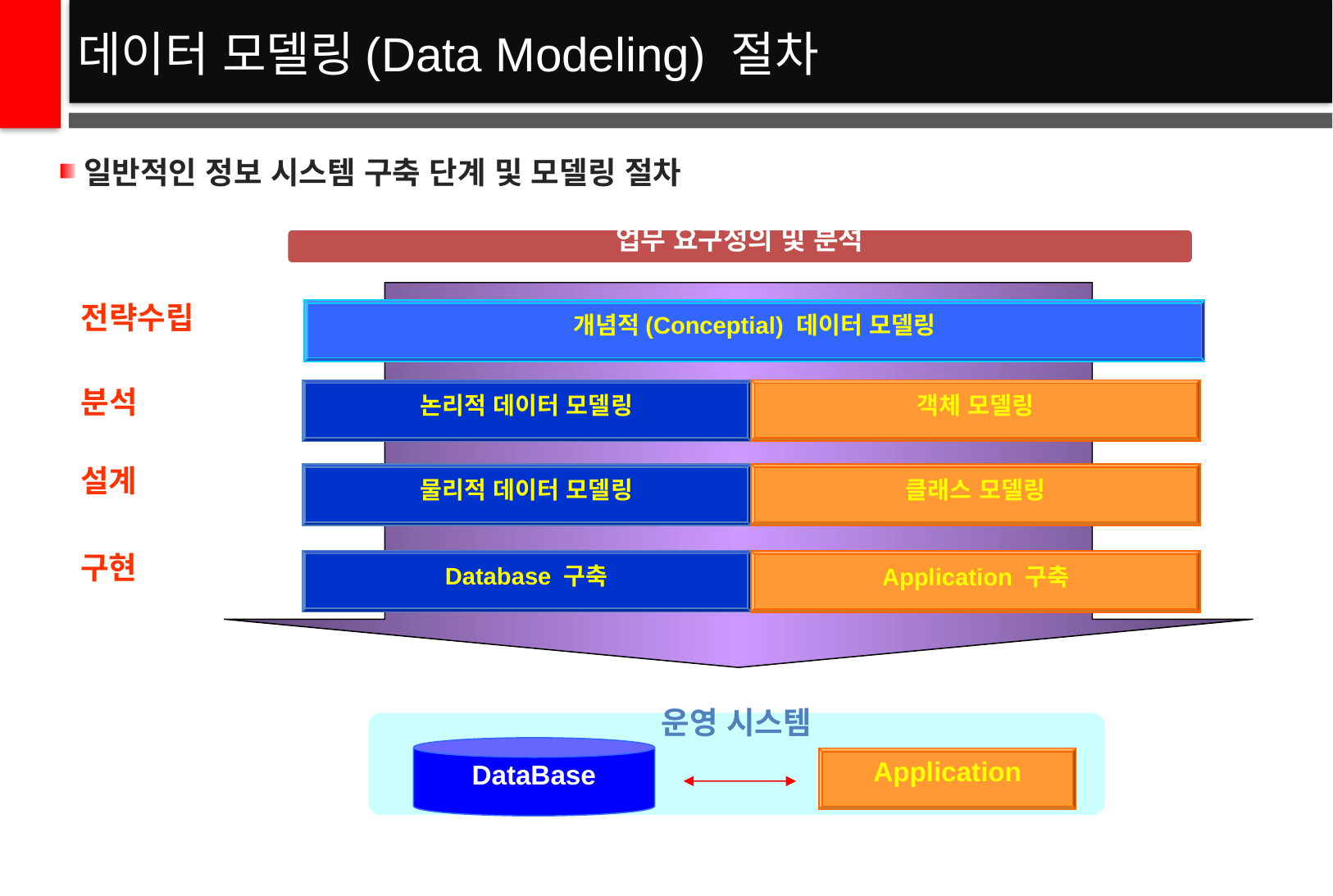

# 데이터 모델링(Data Modeling) 절차
일반적인 정보 시스템 구축 단계 및 모델링 절차
업무 요구정의 및 분석

개념적(Conceptial) 데이터 모델링
전략수립
논리적 데이터 모델링
객체 모델링
분석
물리적 데이터 모델링
클래스 모델링
설계
Database 구축
Application 구축
구현
운영 시스템

DataBase
Application